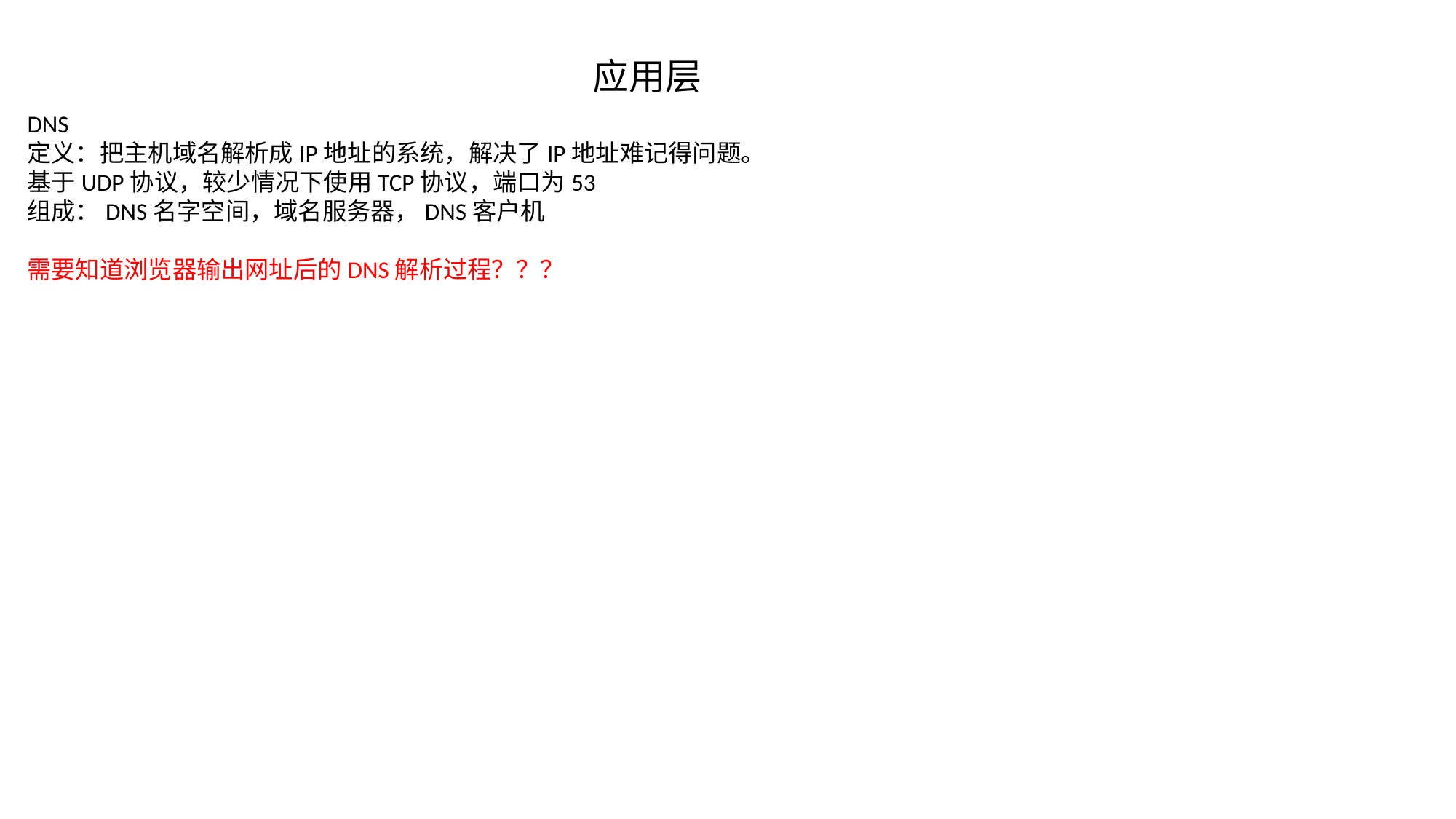

应用层
DNS
定义：把主机域名解析成IP地址的系统，解决了IP地址难记得问题。
基于UDP协议，较少情况下使用TCP协议，端口为53
组成：DNS名字空间，域名服务器，DNS客户机

需要知道浏览器输出网址后的DNS解析过程？？？